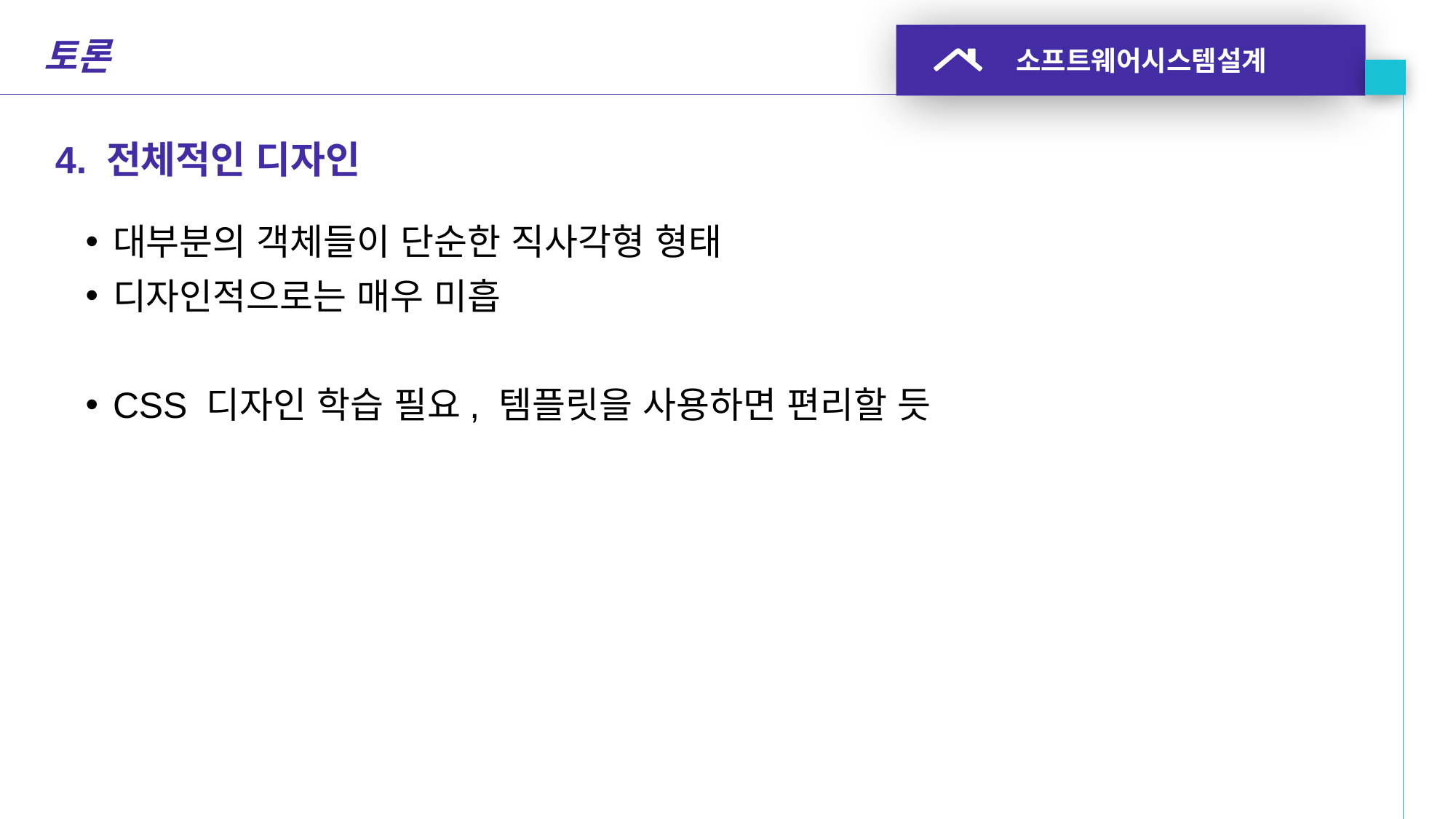

소프트웨어시스템설계

토론
4. 전체적인 디자인
대부분의 객체들이 단순한 직사각형 형태
디자인적으로는 매우 미흡

CSS 디자인 학습 필요, 템플릿을 사용하면 편리할 듯